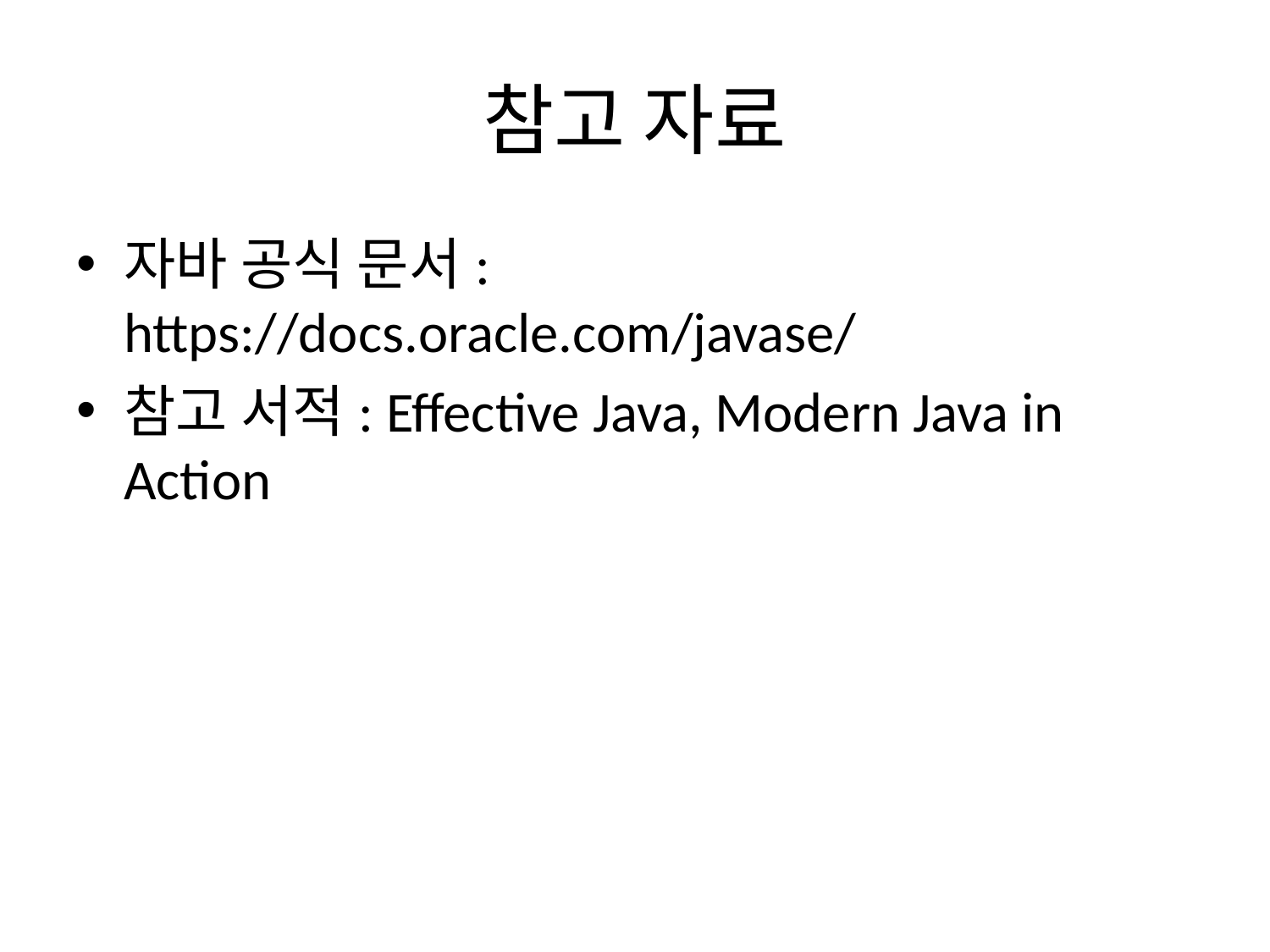

# 참고 자료
자바 공식 문서: https://docs.oracle.com/javase/
참고 서적: Effective Java, Modern Java in Action